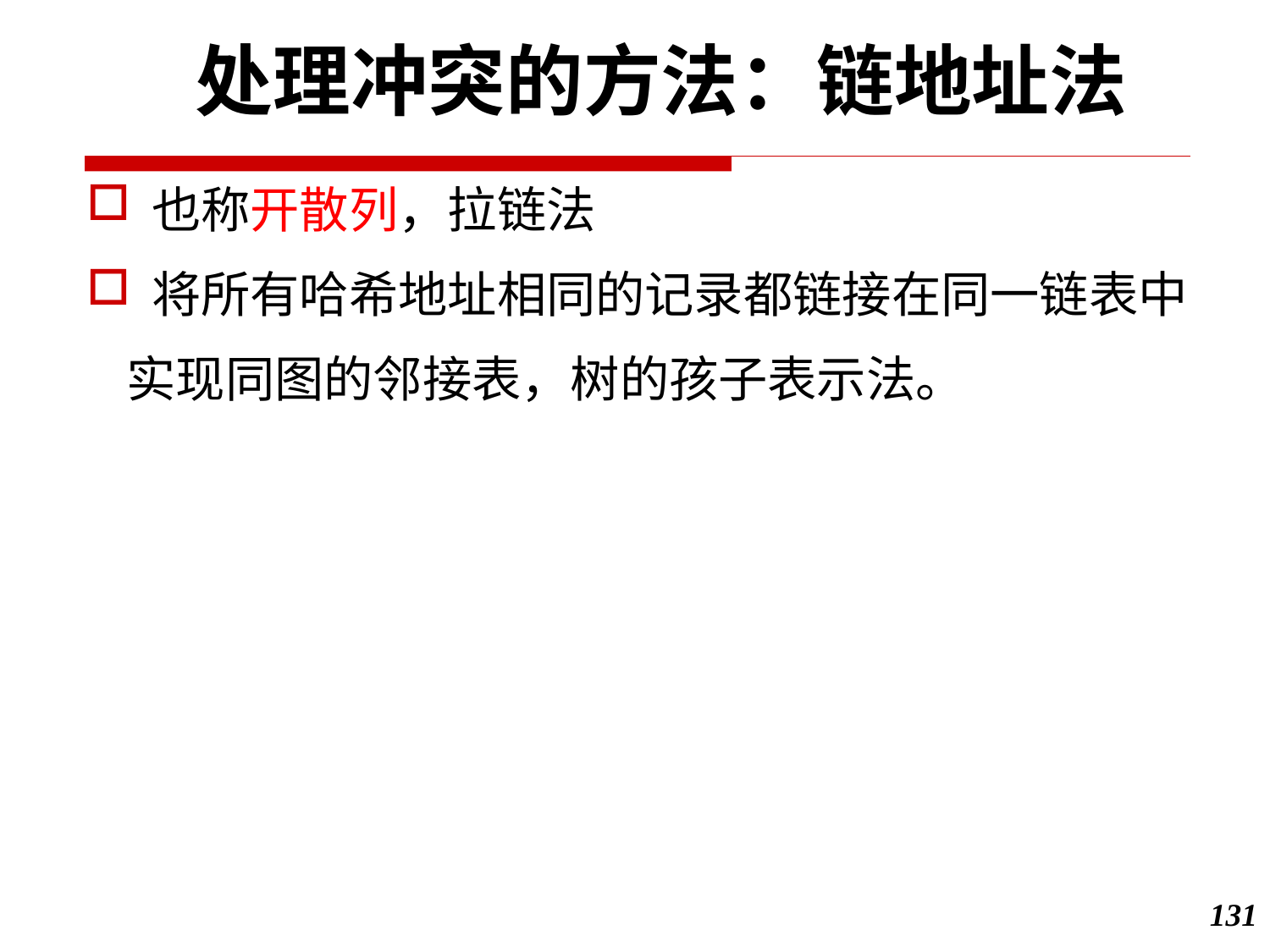

处理冲突的方法：链地址法
也称开散列，拉链法
将所有哈希地址相同的记录都链接在同一链表中
  实现同图的邻接表，树的孩子表示法。
131